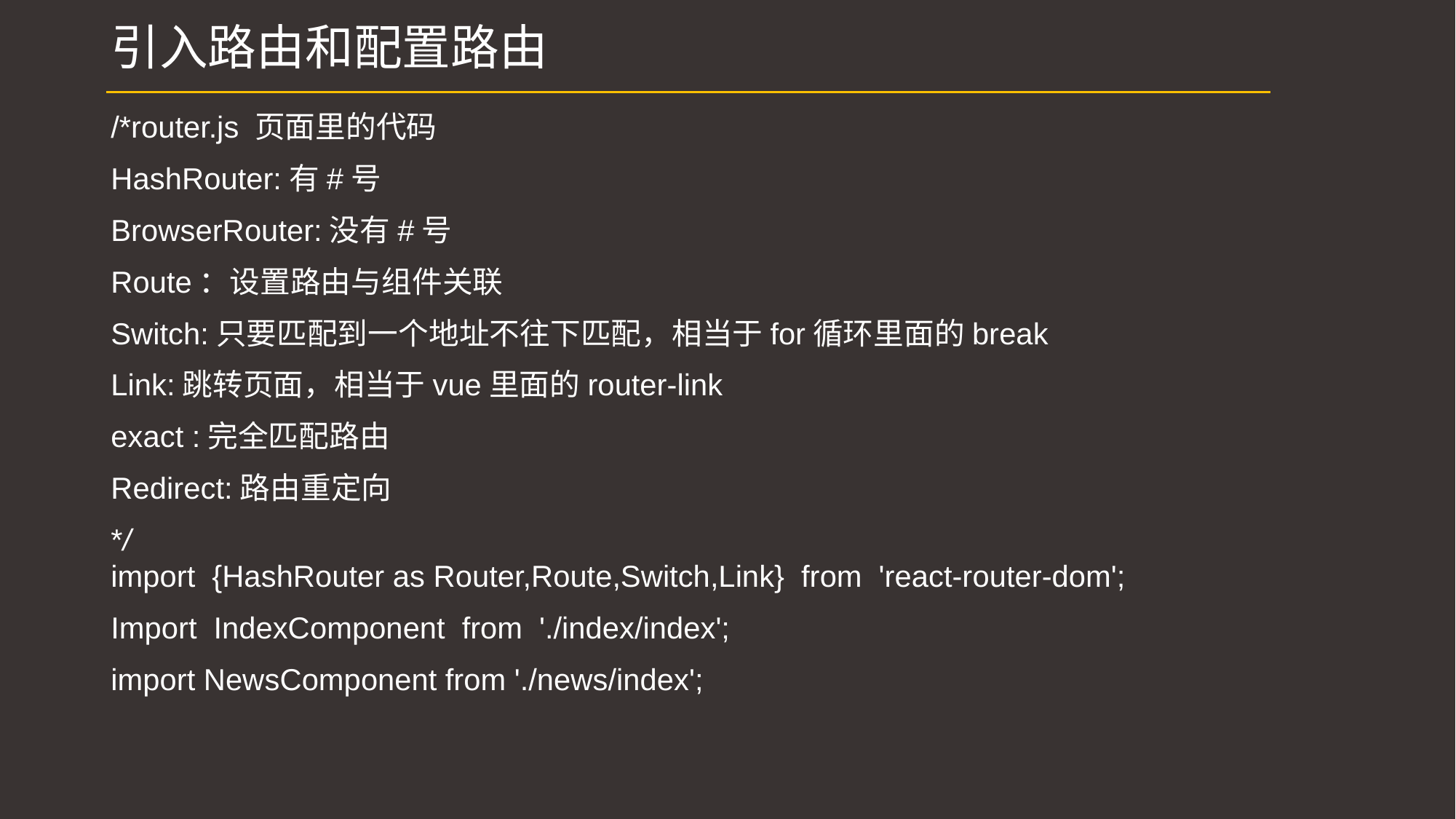

# 引入路由和配置路由
/*router.js 页面里的代码
HashRouter:有#号
BrowserRouter:没有#号
Route：设置路由与组件关联
Switch:只要匹配到一个地址不往下匹配，相当于for循环里面的break
Link:跳转页面，相当于vue里面的router-link
exact :完全匹配路由
Redirect:路由重定向
*/
import  {HashRouter as Router,Route,Switch,Link}  from  'react-router-dom';
Import  IndexComponent  from  './index/index';
import NewsComponent from './news/index';